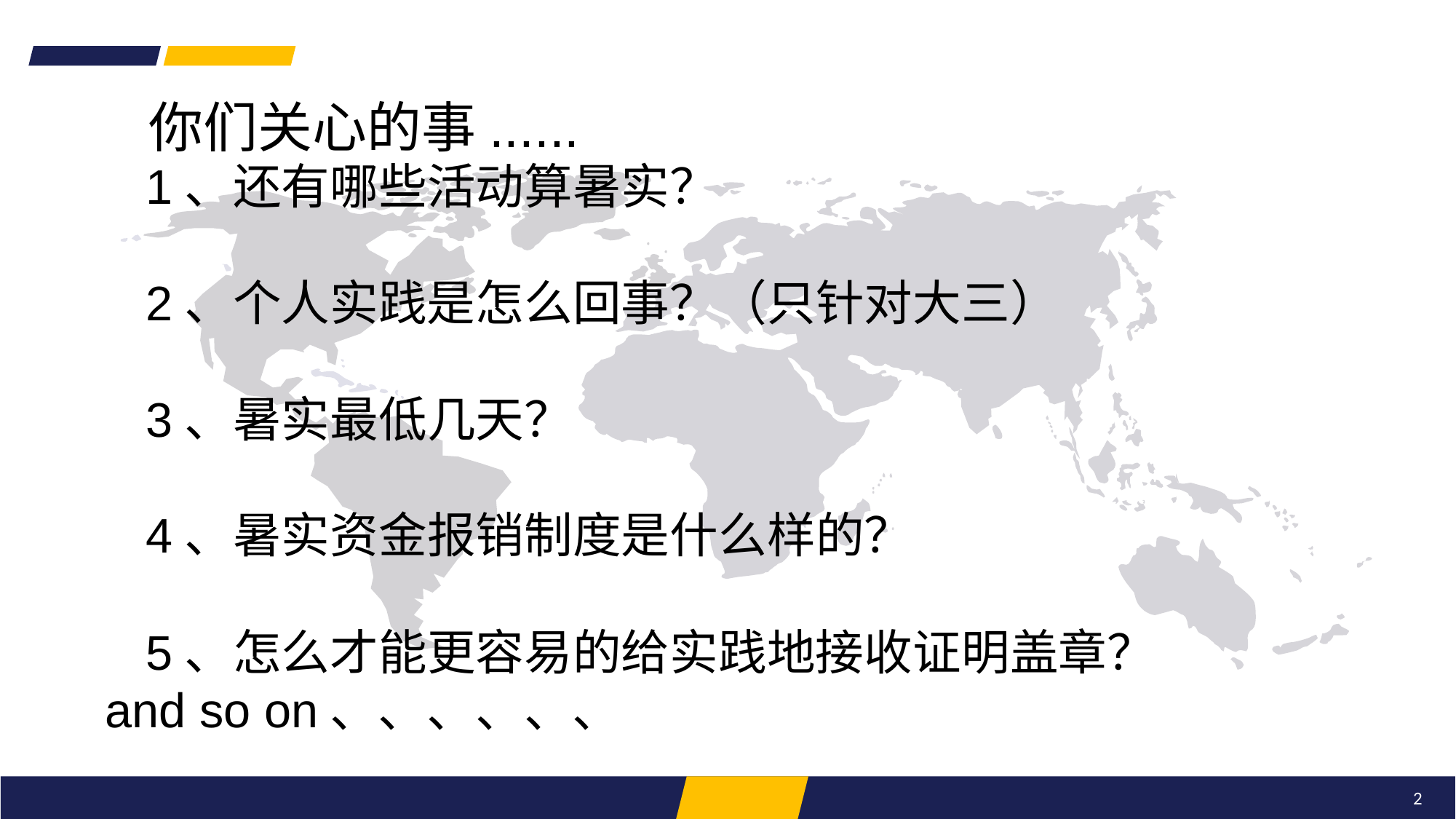

你们关心的事......

   1、还有哪些活动算暑实？

   2、个人实践是怎么回事？（只针对大三）

   3、暑实最低几天？

   4、暑实资金报销制度是什么样的？

   5、怎么才能更容易的给实践地接收证明盖章？
and so on、、、、、、

2